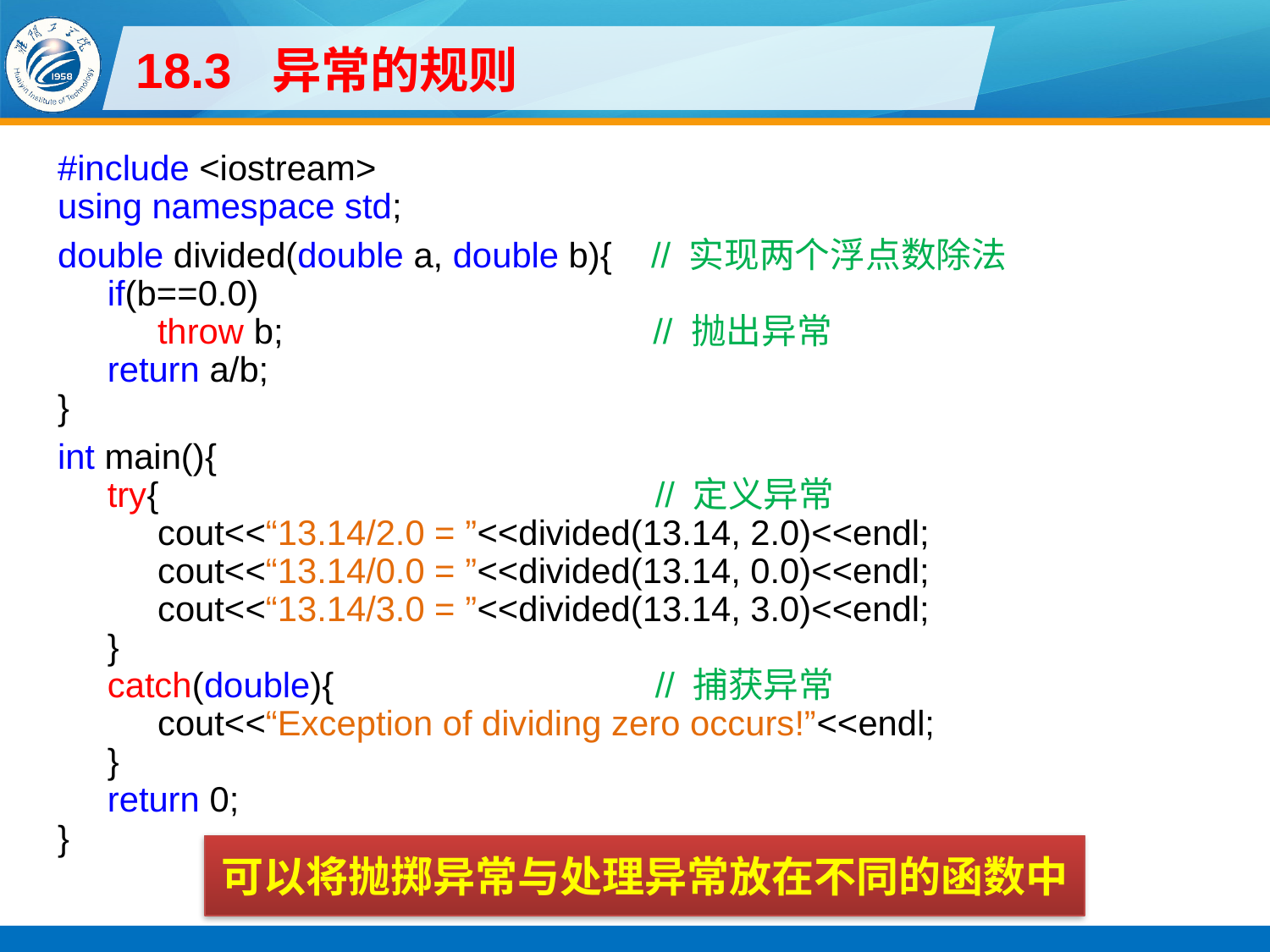

# 18.3  异常的规则
#include <iostream>
using namespace std;
double divided(double a, double b){    // 实现两个浮点数除法
if(b==0.0)
throw b;                                      // 抛出异常
return a/b;
}
int main(){
try{                                                   // 定义异常
cout<<“13.14/2.0 = ”<<divided(13.14, 2.0)<<endl;
cout<<“13.14/0.0 = ”<<divided(13.14, 0.0)<<endl;
cout<<“13.14/3.0 = ”<<divided(13.14, 3.0)<<endl;
}
catch(double){                                 // 捕获异常
cout<<“Exception of dividing zero occurs!”<<endl;
}
return 0;
}

可以将抛掷异常与处理异常放在不同的函数中